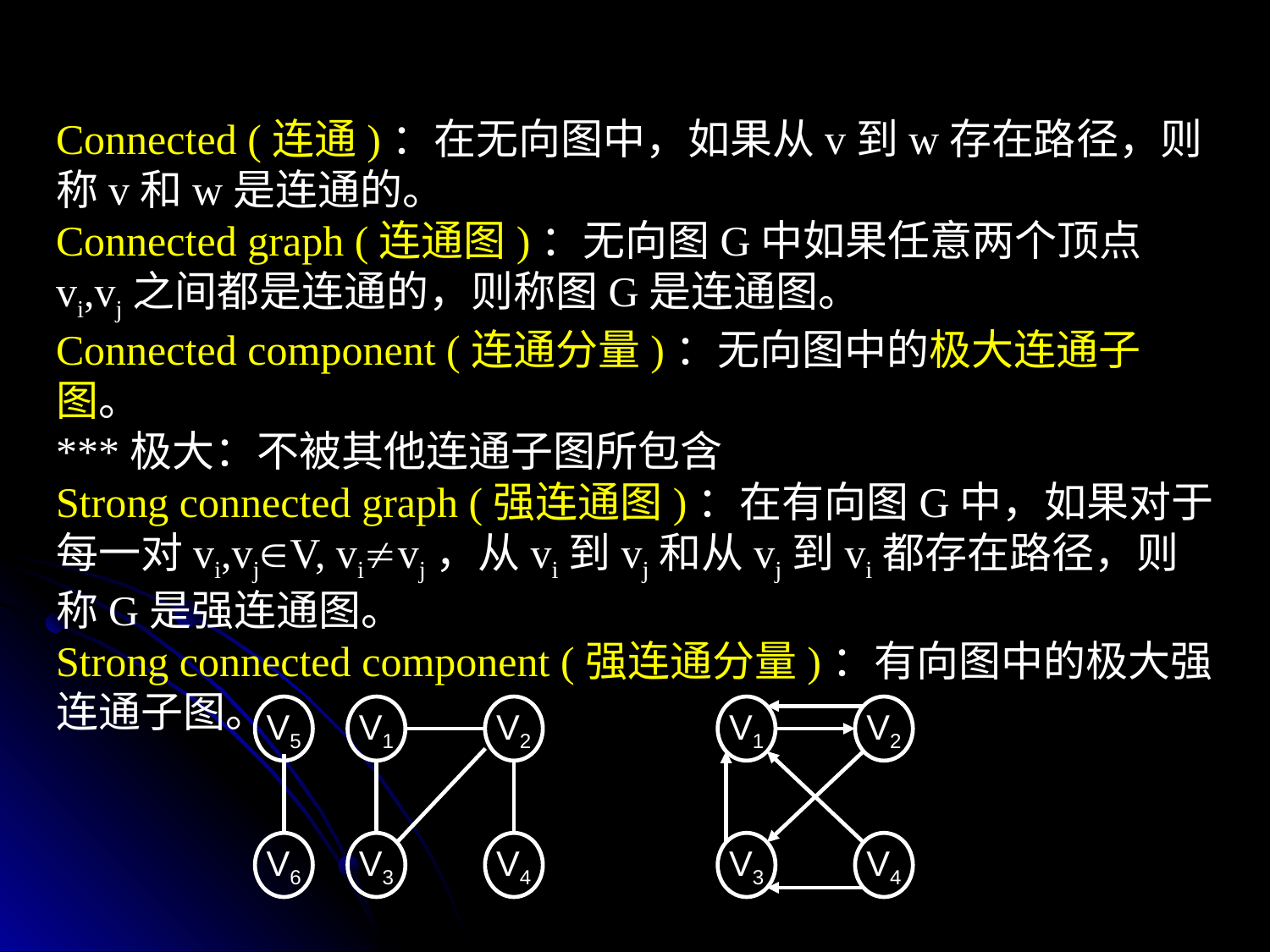

Connected (连通)：在无向图中，如果从v到w存在路径，则称v和w是连通的。
Connected graph (连通图)：无向图G中如果任意两个顶点vi,vj之间都是连通的，则称图G是连通图。
Connected component (连通分量)：无向图中的极大连通子图。
***极大：不被其他连通子图所包含
Strong connected graph (强连通图)：在有向图G中，如果对于每一对vi,vj∈V, vi≠vj，从vi到vj和从vj到vi都存在路径，则称G是强连通图。
Strong connected component (强连通分量)：有向图中的极大强连通子图。
V5
V1
V2
V3
V4
V1
V2
V3
V4
V6